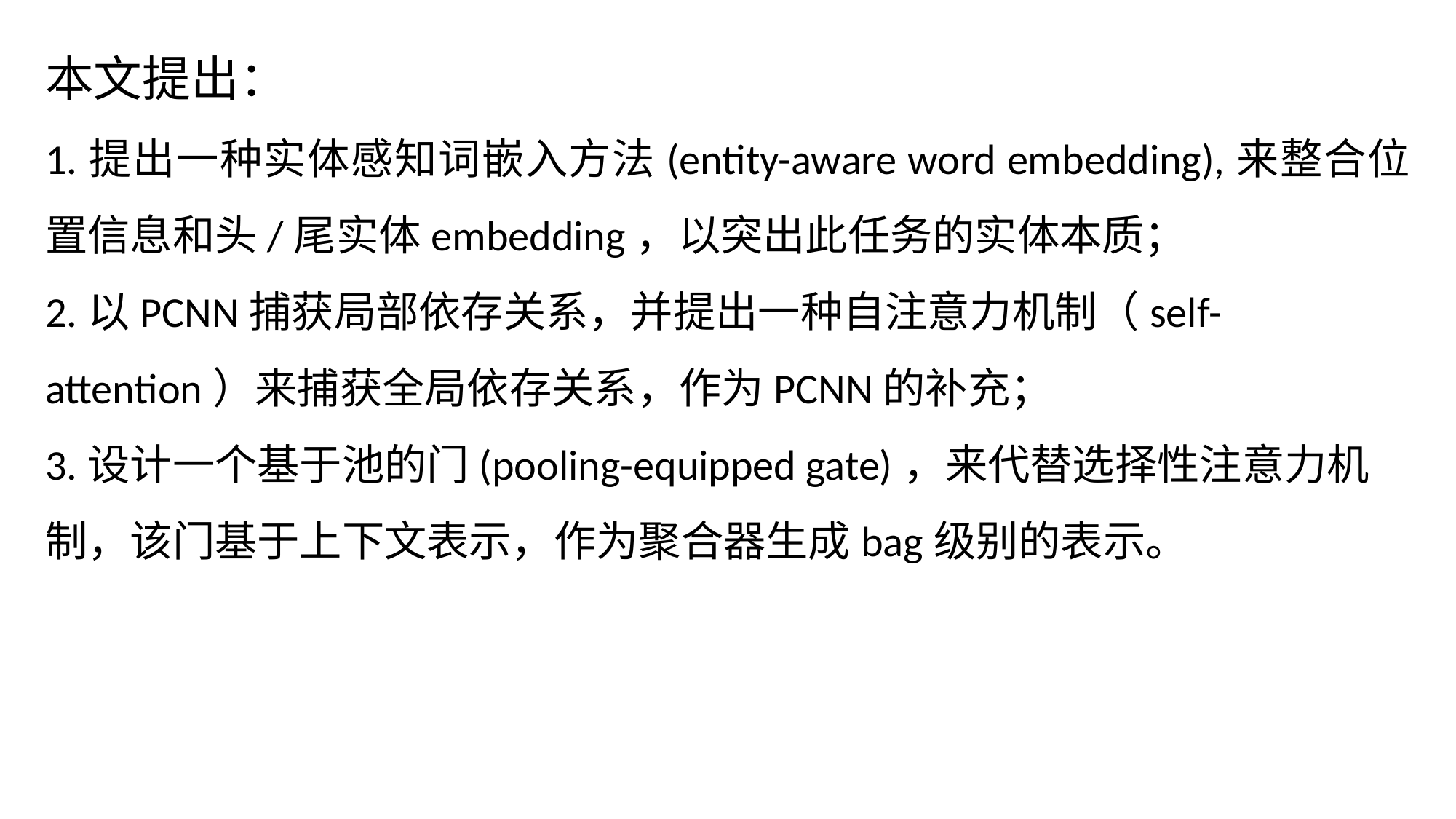

本文提出：
1.提出一种实体感知词嵌入方法(entity-aware word embedding),来整合位置信息和头/尾实体embedding，以突出此任务的实体本质；
2.以PCNN捕获局部依存关系，并提出一种自注意力机制（self-attention）来捕获全局依存关系，作为PCNN的补充；
3.设计一个基于池的门(pooling-equipped gate)，来代替选择性注意力机制，该门基于上下文表示，作为聚合器生成bag级别的表示。